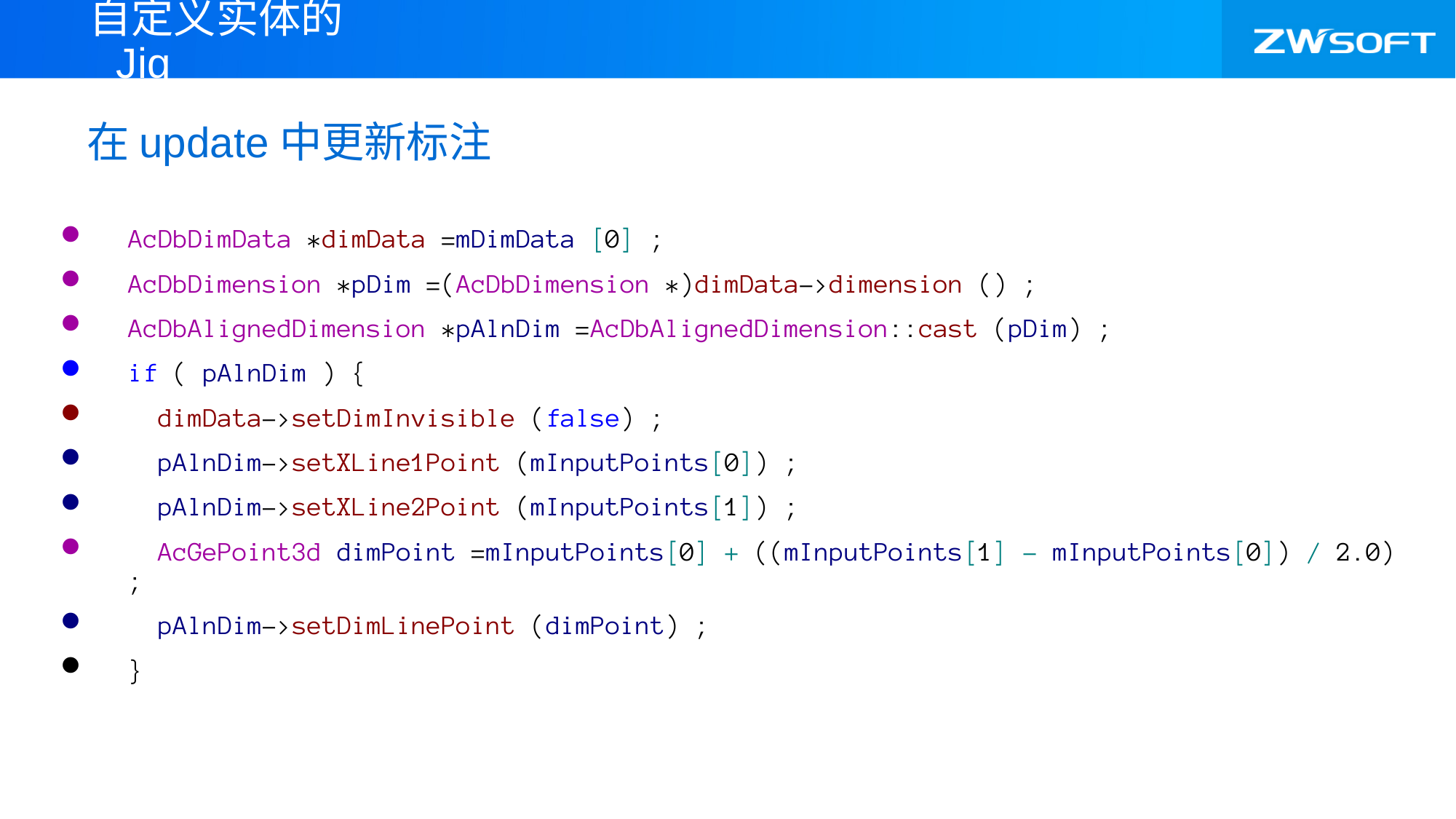

自定义实体的Jig
# 在update中更新标注
AcDbDimData *dimData =mDimData [0] ;
AcDbDimension *pDim =(AcDbDimension *)dimData->dimension () ;
AcDbAlignedDimension *pAlnDim =AcDbAlignedDimension::cast (pDim) ;
if ( pAlnDim ) {
  dimData->setDimInvisible (false) ;
  pAlnDim->setXLine1Point (mInputPoints[0]) ;
  pAlnDim->setXLine2Point (mInputPoints[1]) ;
  AcGePoint3d dimPoint =mInputPoints[0] + ((mInputPoints[1] - mInputPoints[0]) / 2.0) ;
  pAlnDim->setDimLinePoint (dimPoint) ;
}